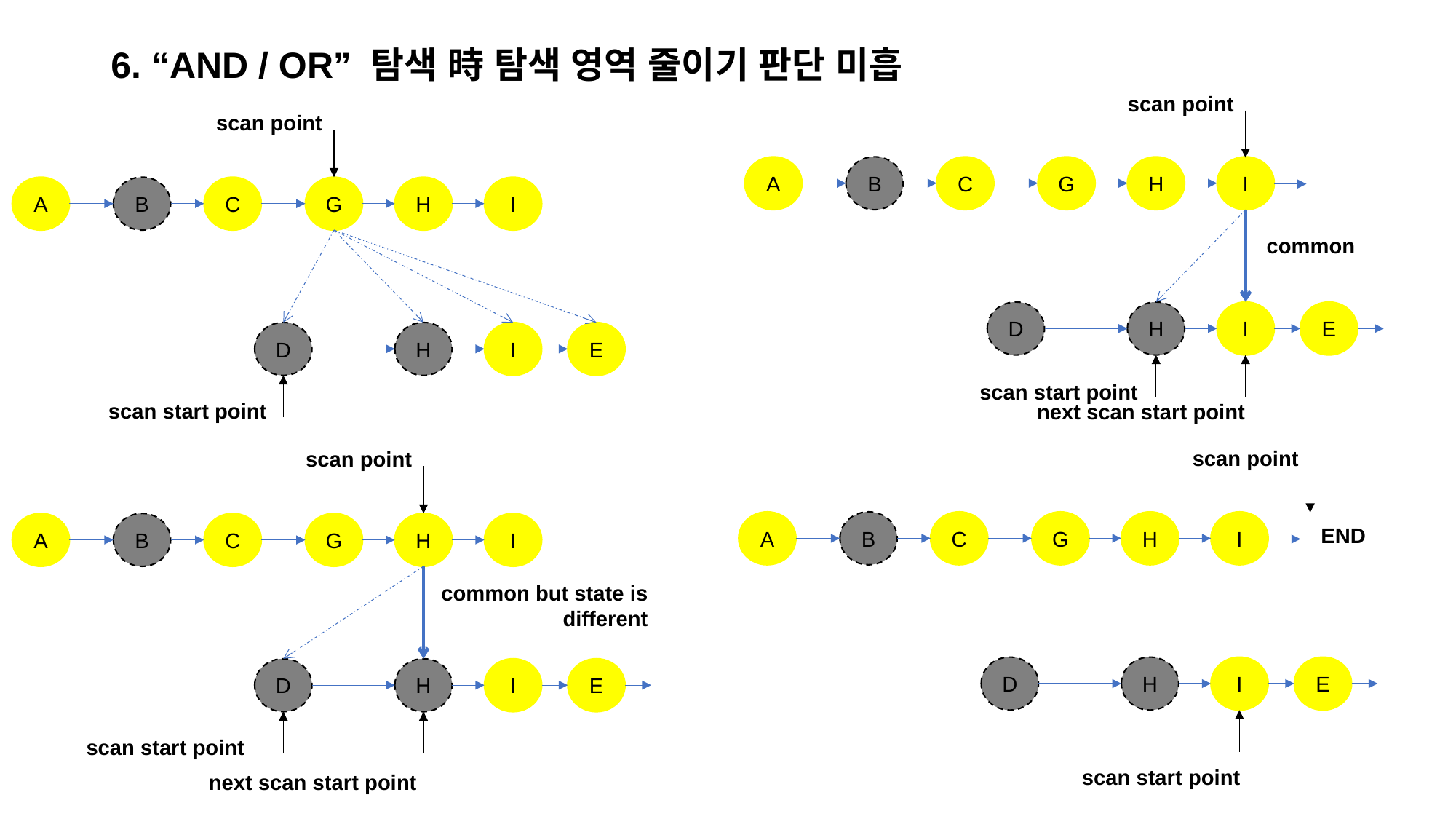

# 6. “AND / OR” 탐색 時 탐색 영역 줄이기 판단 미흡
scan point
scan point
A
B
C
G
H
I
A
B
C
G
H
I
common
D
H
I
E
D
H
I
E
scan start point
scan start point
next scan start point
scan point
scan point
A
B
C
G
H
I
A
B
C
G
H
I
END
common but state is different
D
H
I
E
D
H
I
E
scan start point
scan start point
next scan start point